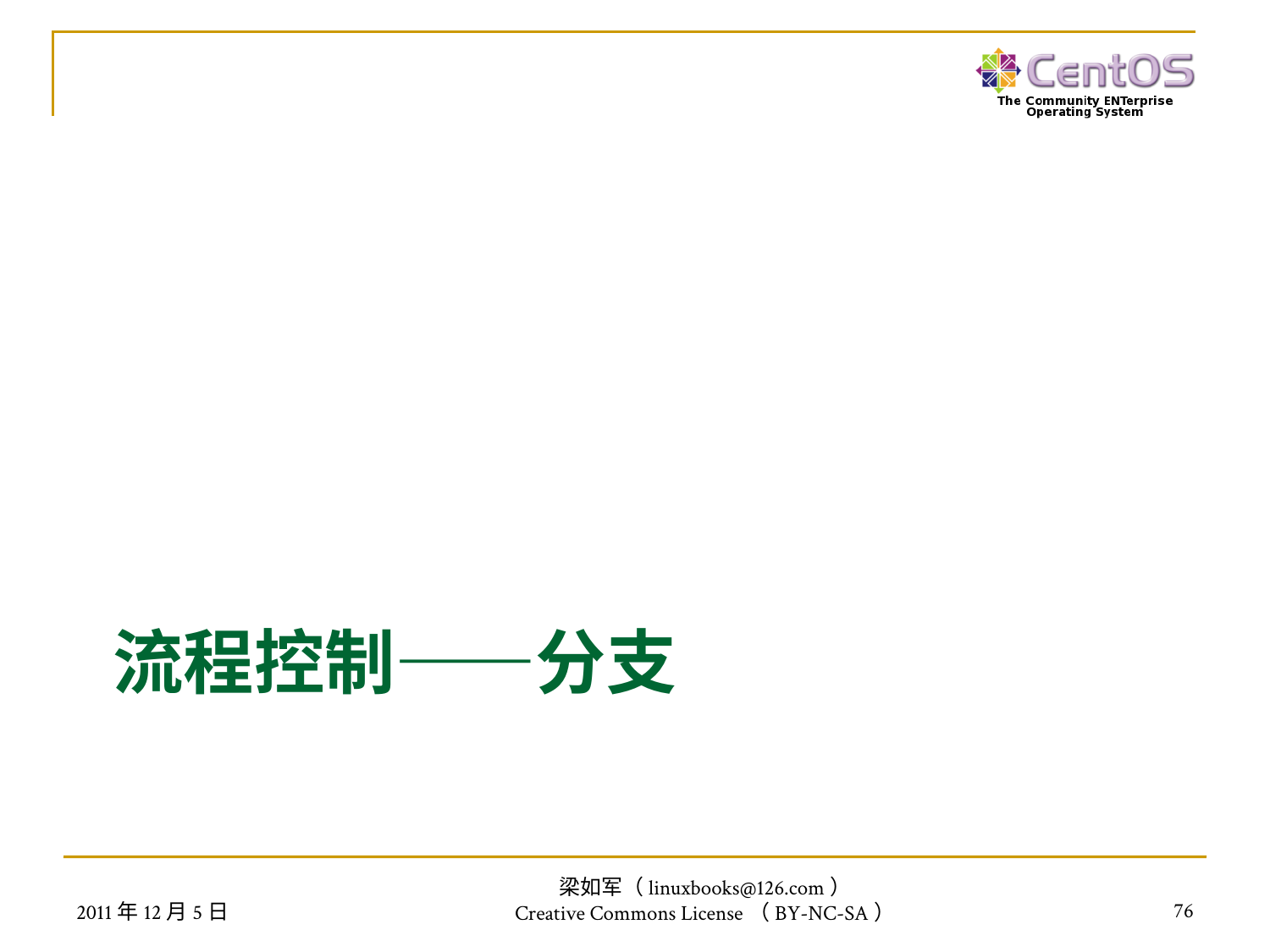

# 流程控制——分支
2011年12月5日
76
梁如军（linuxbooks@126.com）
Creative Commons License（BY-NC-SA）